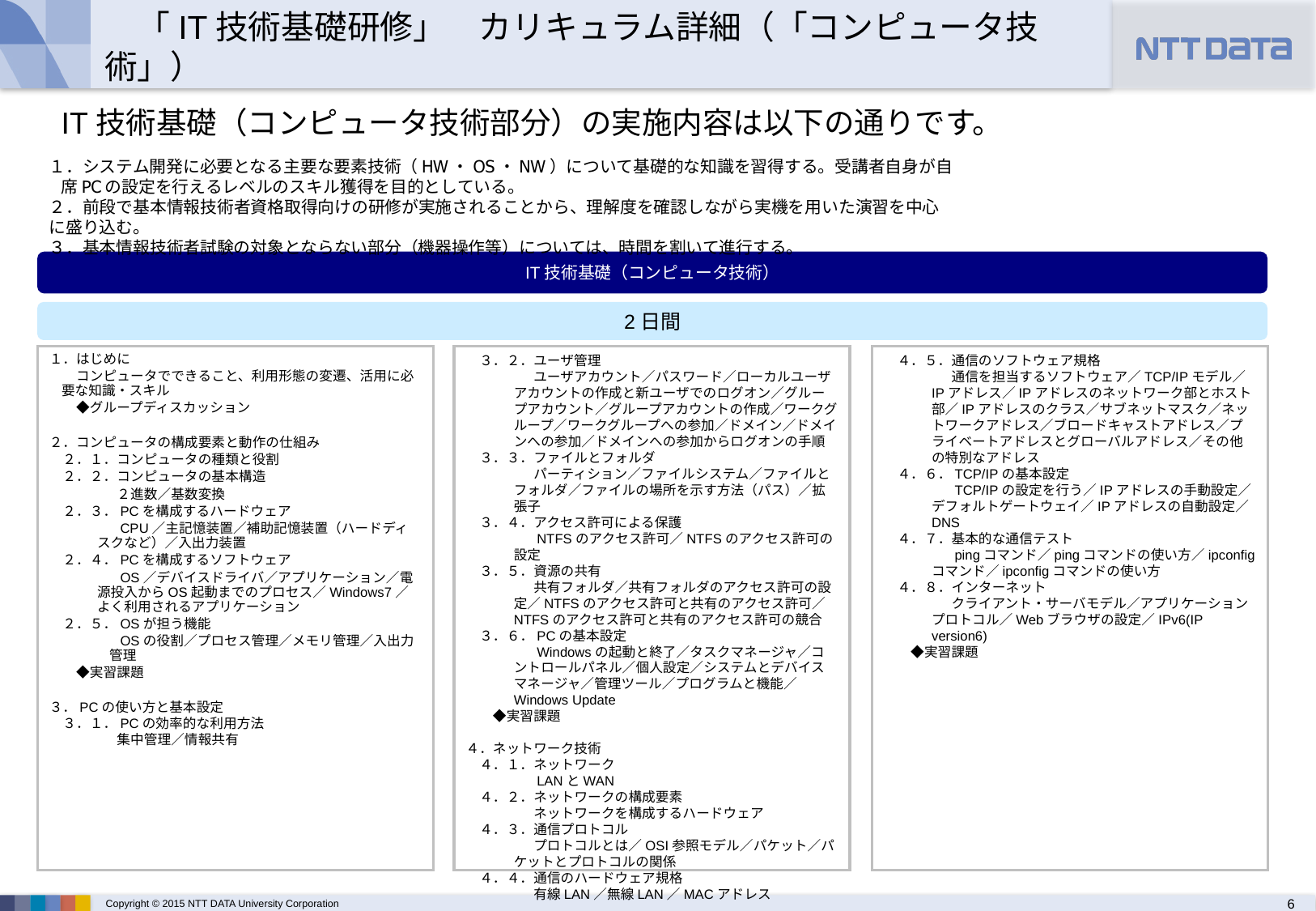

「IT技術基礎研修」　カリキュラム詳細（「コンピュータ技術」）
IT技術基礎（コンピュータ技術部分）の実施内容は以下の通りです。
１．システム開発に必要となる主要な要素技術（HW・OS・NW）について基礎的な知識を習得する。受講者自身が自席PCの設定を行えるレベルのスキル獲得を目的としている。
２．前段で基本情報技術者資格取得向けの研修が実施されることから、理解度を確認しながら実機を用いた演習を中心に盛り込む。
３．基本情報技術者試験の対象とならない部分（機器操作等）については、時間を割いて進行する。
IT技術基礎（コンピュータ技術）
2日間
１．はじめに
　　コンピュータでできること、利用形態の変遷、活用に必要な知識・スキル
　　◆グループディスカッション

２．コンピュータの構成要素と動作の仕組み
　２．１．コンピュータの種類と役割
　２．２．コンピュータの基本構造
　　　　　２進数／基数変換
　２．３．PCを構成するハードウェア
　　　　　CPU／主記憶装置／補助記憶装置（ハードディスクなど）／入出力装置
　２．４．PCを構成するソフトウェア
　　　　　OS／デバイスドライバ／アプリケーション／電源投入からOS起動までのプロセス／Windows7／よく利用されるアプリケーション
　２．５．OSが担う機能
　　　　　OSの役割／プロセス管理／メモリ管理／入出力管理
　　◆実習課題

３．PCの使い方と基本設定
　３．１．PCの効率的な利用方法
　　　　　集中管理／情報共有

　３．２．ユーザ管理
　　　　　ユーザアカウント／パスワード／ローカルユーザアカウントの作成と新ユーザでのログオン／グループアカウント／グループアカウントの作成／ワークグループ／ワークグループへの参加／ドメイン／ドメインへの参加／ドメインへの参加からログオンの手順
　３．３．ファイルとフォルダ
　　　　　パーティション／ファイルシステム／ファイルとフォルダ／ファイルの場所を示す方法（パス）／拡張子
　３．４．アクセス許可による保護
　　　　　NTFSのアクセス許可／NTFSのアクセス許可の設定
　３．５．資源の共有
　　　　　共有フォルダ／共有フォルダのアクセス許可の設定／NTFSのアクセス許可と共有のアクセス許可／NTFSのアクセス許可と共有のアクセス許可の競合
　３．６．PCの基本設定
　　　　　Windowsの起動と終了／タスクマネージャ／コントロールパネル／個人設定／システムとデバイスマネージャ／管理ツール／プログラムと機能／Windows Update
　　◆実習課題

４．ネットワーク技術
　４．１．ネットワーク
　　　　　LANとWAN
　４．２．ネットワークの構成要素
　　　　　ネットワークを構成するハードウェア
　４．３．通信プロトコル
　　　　　プロトコルとは／OSI参照モデル／パケット／パケットとプロトコルの関係
　４．４．通信のハードウェア規格
　　　　　有線LAN／無線LAN／MACアドレス

　４．５．通信のソフトウェア規格
　　　　　通信を担当するソフトウェア／TCP/IPモデル／IPアドレス／IPアドレスのネットワーク部とホスト部／IPアドレスのクラス／サブネットマスク／ネットワークアドレス／ブロードキャストアドレス／プライベートアドレスとグローバルアドレス／その他の特別なアドレス
　４．６．TCP/IPの基本設定
　　　　　TCP/IPの設定を行う／IPアドレスの手動設定／デフォルトゲートウェイ／IPアドレスの自動設定／DNS
　４．７．基本的な通信テスト
　　　　　pingコマンド／pingコマンドの使い方／ipconfigコマンド／ipconfigコマンドの使い方
　４．８．インターネット
　　　　　クライアント・サーバモデル／アプリケーションプロトコル／Webブラウザの設定／IPv6(IP version6)
　　◆実習課題